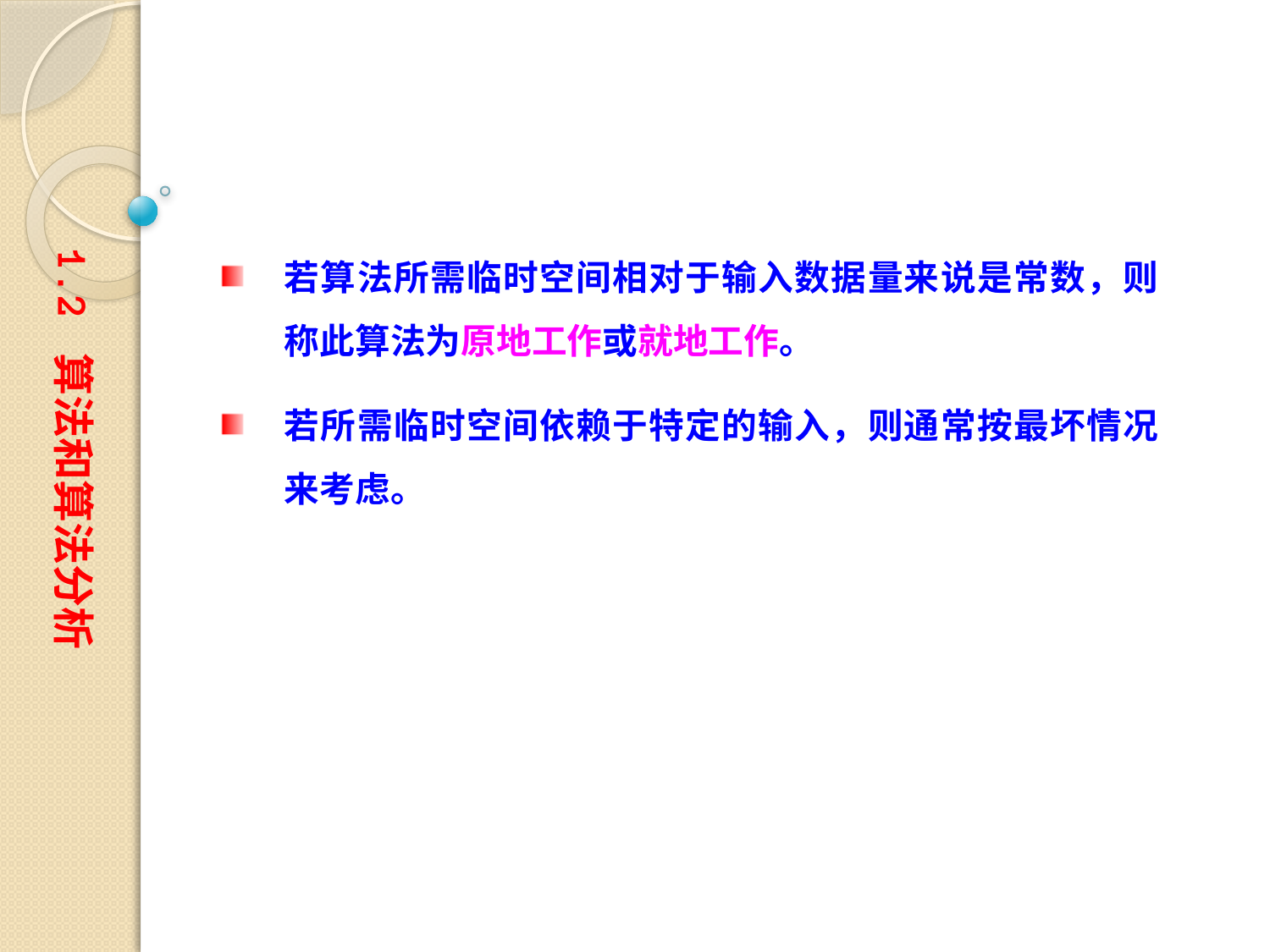

若算法所需临时空间相对于输入数据量来说是常数，则称此算法为原地工作或就地工作。
若所需临时空间依赖于特定的输入，则通常按最坏情况来考虑。
1.2 算法和算法分析